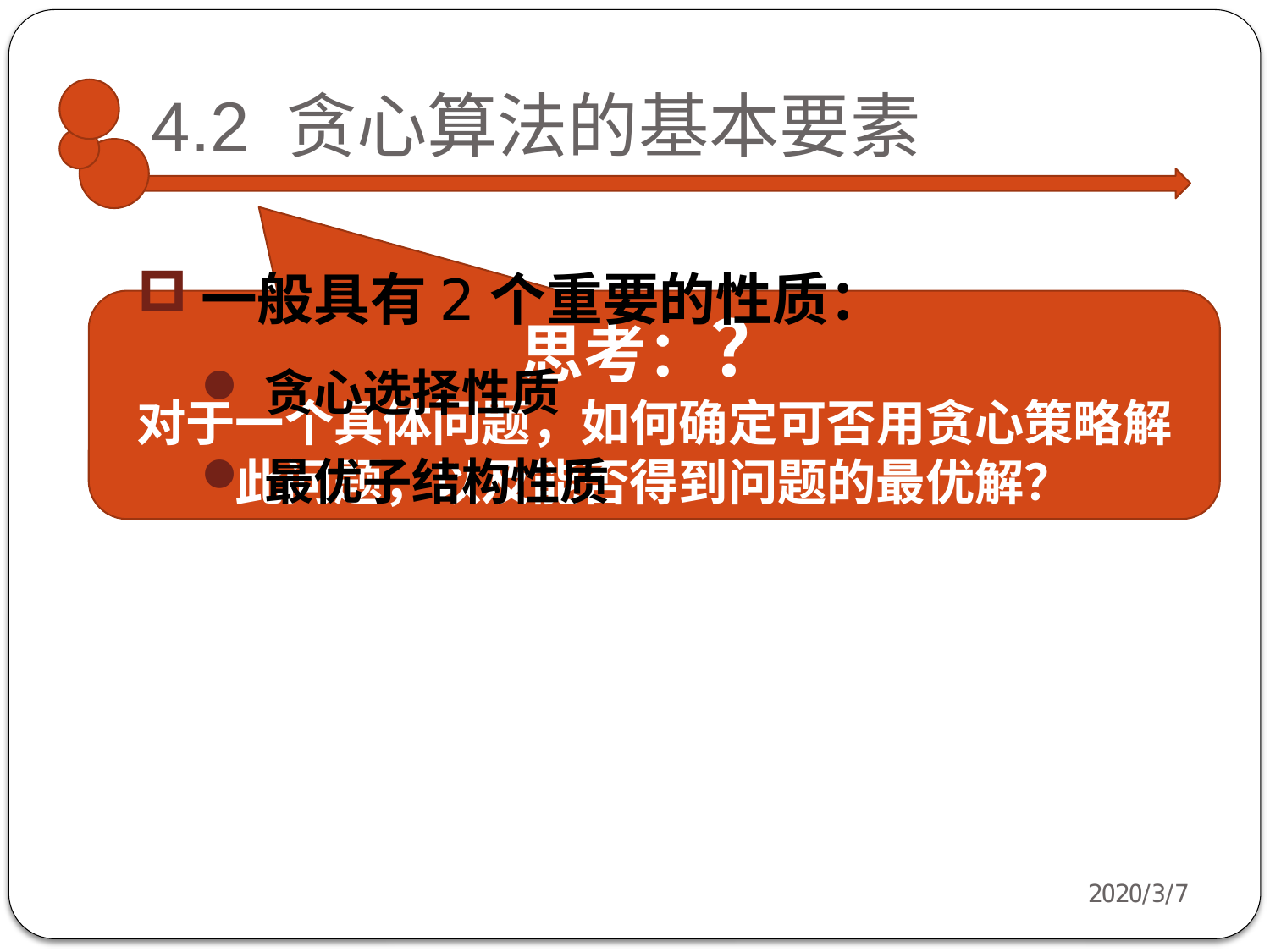

# 4.2 贪心算法的基本要素
一般具有2个重要的性质：
贪心选择性质
最优子结构性质
思考：？
对于一个具体问题，如何确定可否用贪心策略解此问题，以及能否得到问题的最优解？
2020/3/7
19